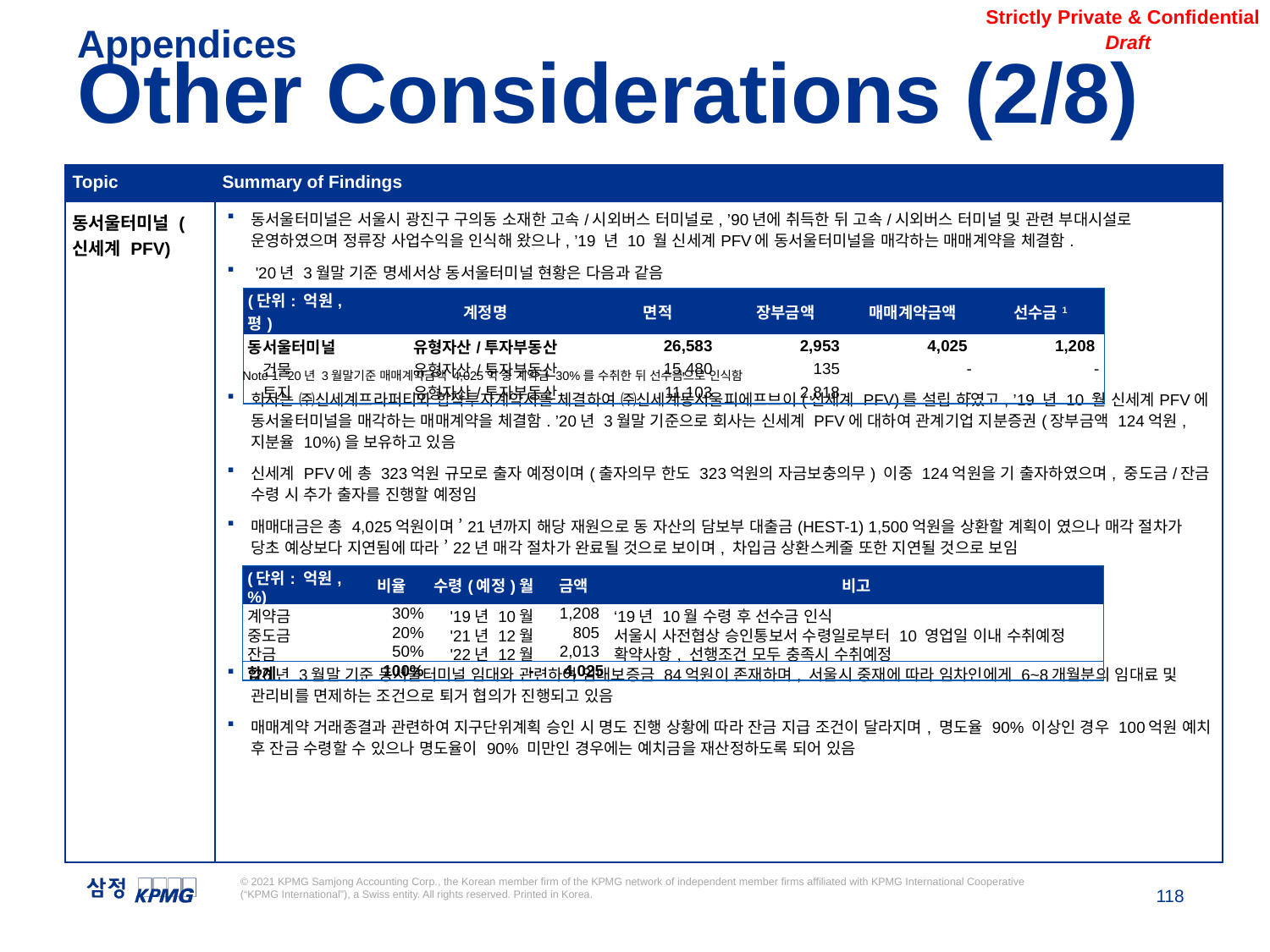

Appendices
Other Considerations (2/8)
| Topic | Summary of Findings |
| --- | --- |
| 동서울터미널 (신세계 PFV) | 동서울터미널은 서울시 광진구 구의동 소재한 고속/시외버스 터미널로, ’90년에 취득한 뒤 고속/시외버스 터미널 및 관련 부대시설로 운영하였으며 정류장 사업수익을 인식해 왔으나, ’19 년 10 월 신세계PFV에 동서울터미널을 매각하는 매매계약을 체결함. '20년 3월말 기준 명세서상 동서울터미널 현황은 다음과 같음 회사는 ㈜신세계프라퍼티와 합작투자계약서를 체결하여 ㈜신세계동서울피에프브이(신세계 PFV)를 설립 하였고, ’19 년 10 월 신세계PFV에 동서울터미널을 매각하는 매매계약을 체결함. ’20년 3월말 기준으로 회사는 신세계 PFV에 대하여 관계기업 지분증권(장부금액 124억원, 지분율 10%)을 보유하고 있음 신세계 PFV에 총 323억원 규모로 출자 예정이며(출자의무 한도 323억원의 자금보충의무) 이중 124억원을 기 출자하였으며, 중도금/잔금 수령 시 추가 출자를 진행할 예정임 매매대금은 총 4,025억원이며 ’21년까지 해당 재원으로 동 자산의 담보부 대출금(HEST-1) 1,500억원을 상환할 계획이 였으나 매각 절차가 당초 예상보다 지연됨에 따라 ’22년 매각 절차가 완료될 것으로 보이며, 차입금 상환스케줄 또한 지연될 것으로 보임 '20년 3월말 기준 동서울터미널 임대와 관련하여 임대보증금 84억원이 존재하며, 서울시 중재에 따라 임차인에게 6~8개월분의 임대료 및 관리비를 면제하는 조건으로 퇴거 협의가 진행되고 있음 매매계약 거래종결과 관련하여 지구단위계획 승인 시 명도 진행 상황에 따라 잔금 지급 조건이 달라지며, 명도율 90% 이상인 경우 100억원 예치 후 잔금 수령할 수 있으나 명도율이 90% 미만인 경우에는 예치금을 재산정하도록 되어 있음 |
| (단위: 억원, 평) | 계정명 | 면적 | 장부금액 | 매매계약금액 | 선수금1 |
| --- | --- | --- | --- | --- | --- |
| 동서울터미널 | 유형자산/투자부동산 | 26,583 | 2,953 | 4,025 | 1,208 |
| 건물 | 유형자산/투자부동산 | 15,480 | 135 | - | - |
| 토지 | 유형자산/투자부동산 | 11,103 | 2,818 | - | - |
Note 1: '20년 3월말기준 매매계약금액 4,025억 중 계약금 30%를 수취한 뒤 선수금으로 인식함
| (단위: 억원, %) | 비율 | 수령(예정)월 | 금액 | 비고 |
| --- | --- | --- | --- | --- |
| 계약금 | 30% | '19년 10월 | 1,208 | ‘19년 10월 수령 후 선수금 인식 |
| 중도금 | 20% | '21년 12월 | 805 | 서울시 사전협상 승인통보서 수령일로부터 10 영업일 이내 수취예정 |
| 잔금 | 50% | '22년 12월 | 2,013 | 확약사항, 선행조건 모두 충족시 수취예정 |
| 합계 | 100% | - | 4,025 |  |